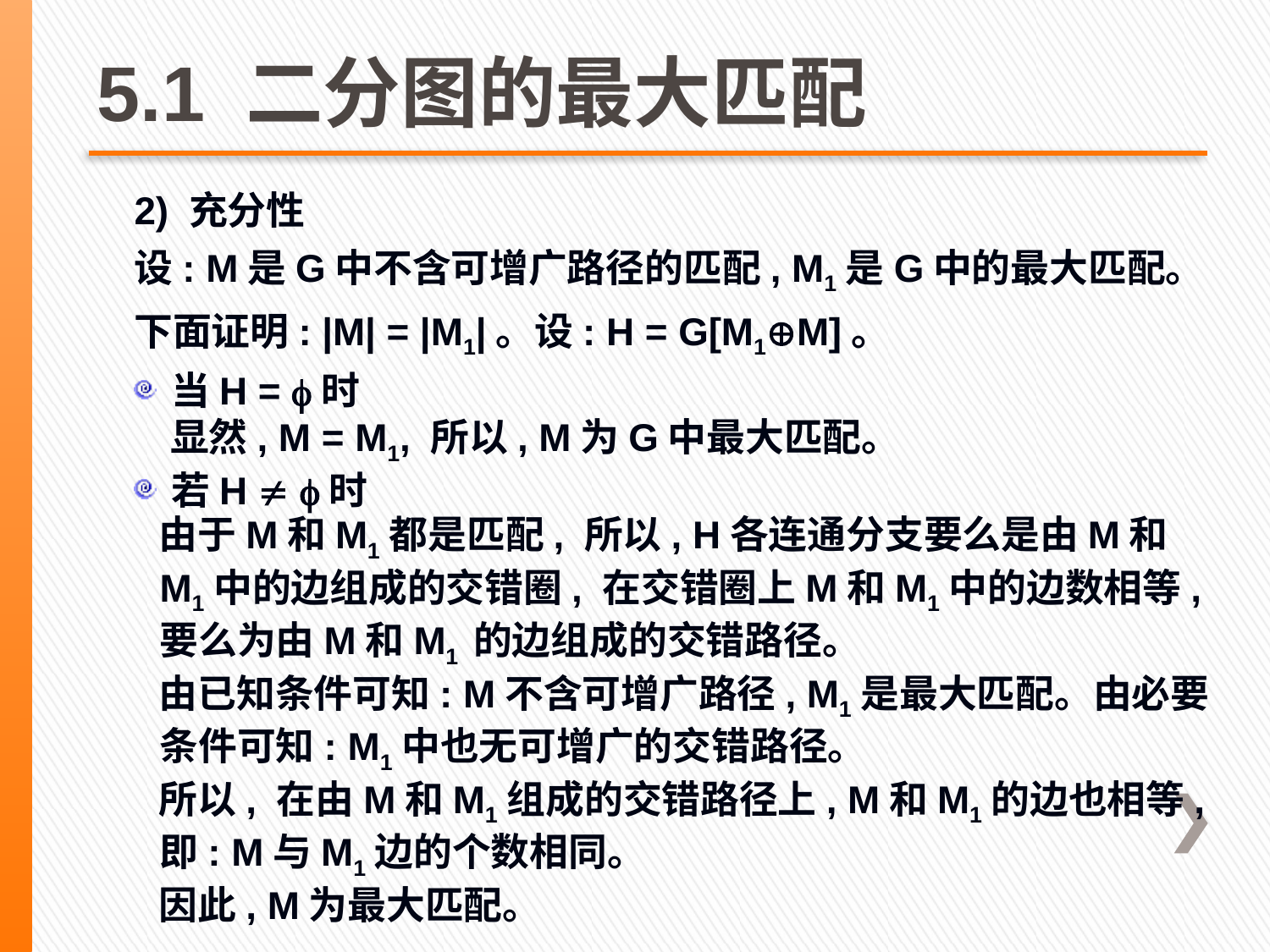

# 5.1 二分图的最大匹配
2) 充分性
设: M是G中不含可增广路径的匹配, M1是G中的最大匹配。
下面证明: |M| = |M1|。设: H = G[M1⊕M]。
当H = φ时
   显然, M = M1, 所以, M为G中最大匹配。
若H ≠ φ时
由于M和M1都是匹配, 所以, H各连通分支要么是由M和M1中的边组成的交错圈, 在交错圈上M和M1中的边数相等, 要么为由M和M1 的边组成的交错路径。
由已知条件可知: M不含可增广路径, M1是最大匹配。由必要条件可知: M1中也无可增广的交错路径。
所以, 在由M和M1组成的交错路径上, M和M1的边也相等, 即: M与M1边的个数相同。
因此, M为最大匹配。